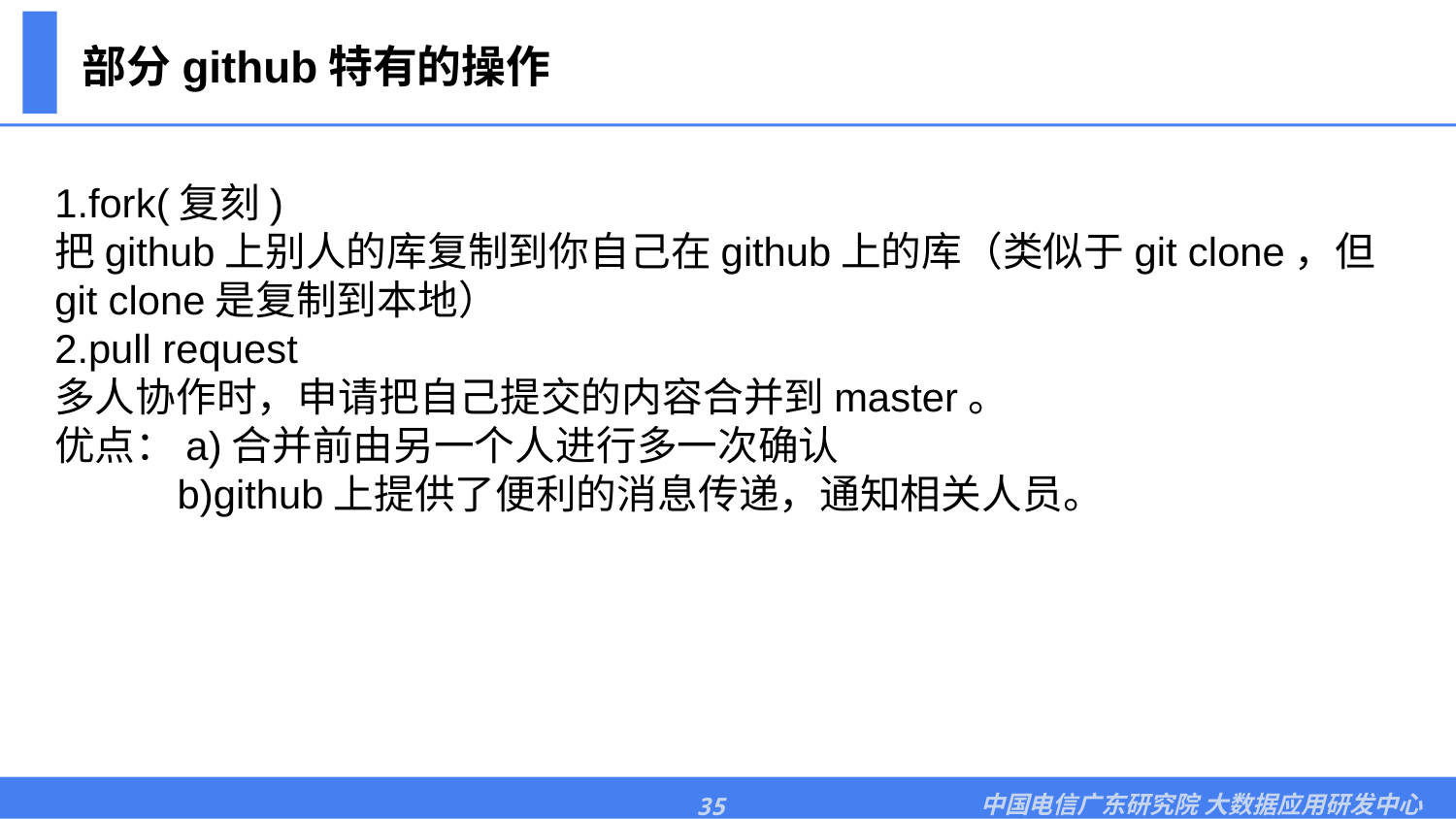

部分github特有的操作
1.fork(复刻)
把github上别人的库复制到你自己在github上的库（类似于git clone，但git clone是复制到本地）
2.pull request
多人协作时，申请把自己提交的内容合并到master。
优点：a)合并前由另一个人进行多一次确认
           b)github上提供了便利的消息传递，通知相关人员。